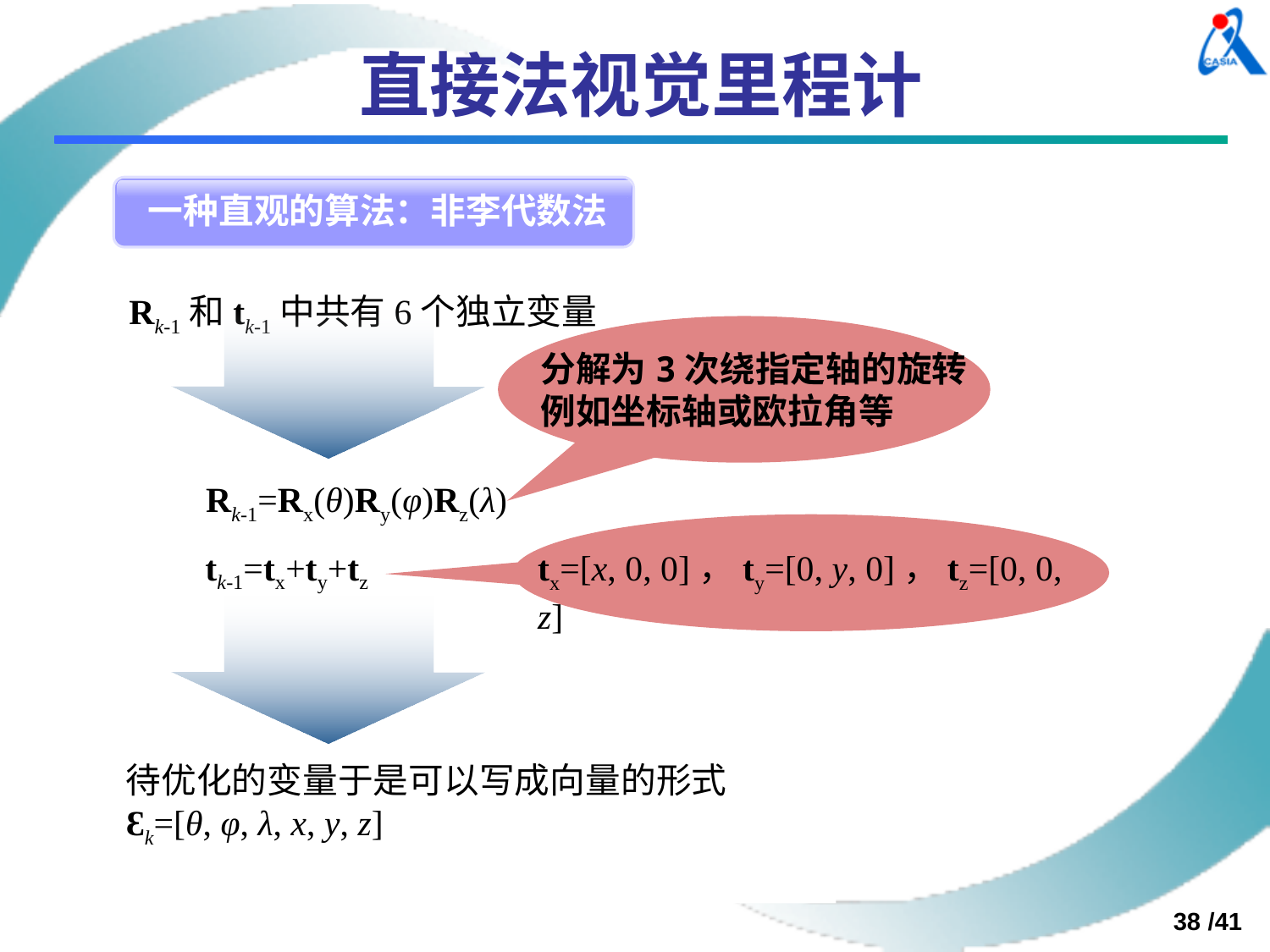

# 直接法视觉里程计

一种直观的算法：非李代数法
Rk-1和tk-1­中共有6个独立变量

分解为3次绕指定轴的旋转例如坐标轴或欧拉角等
Rk-1=Rx(θ)Ry(φ)Rz(λ)

tk-1=tx+ty+tz
tx=[x, 0, 0]，ty=[0, y, 0]，tz=[0, 0, z]

待优化的变量于是可以写成向量的形式Ɛk=[θ, φ, λ, x, y, z]
38 /41